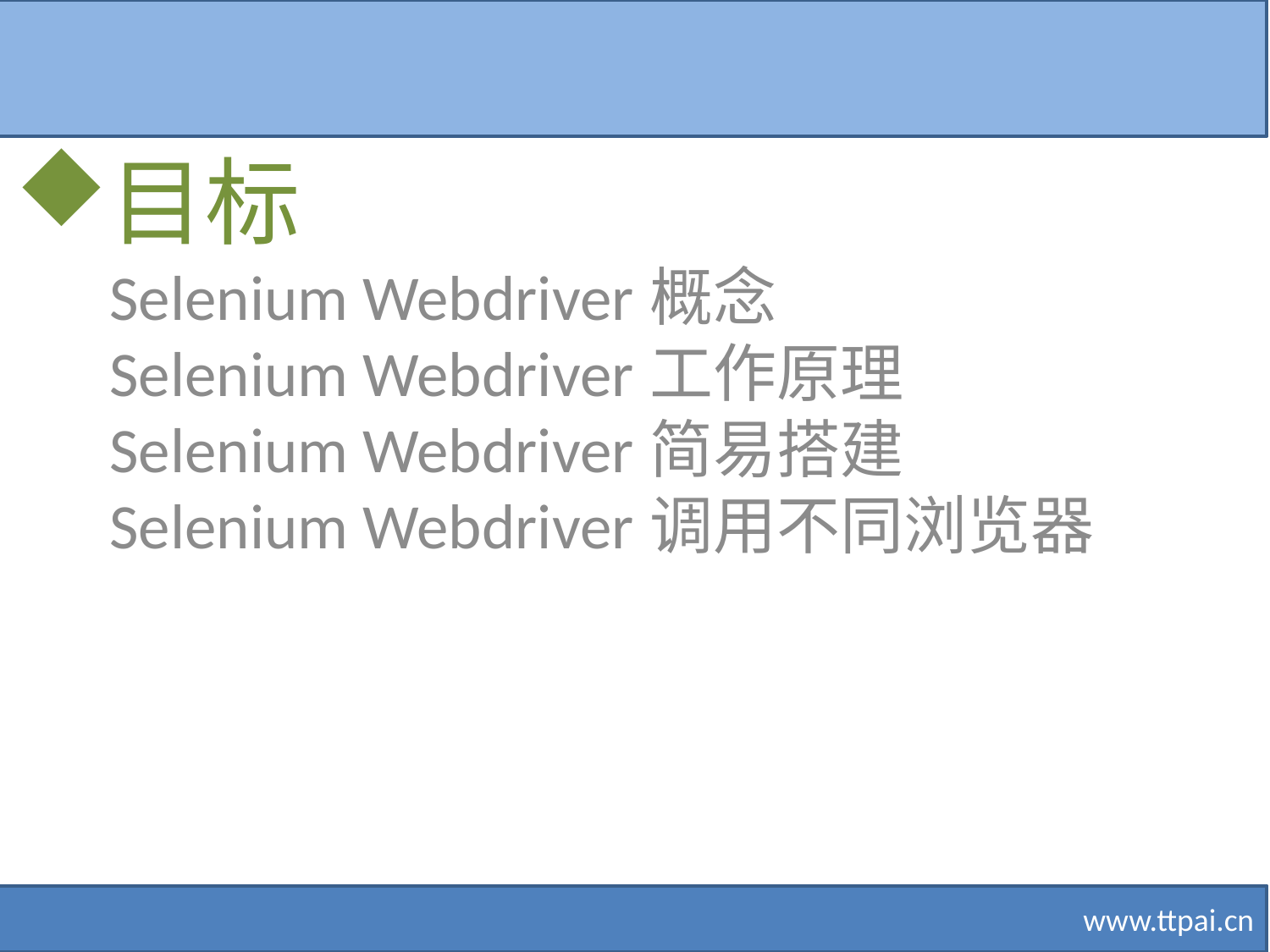

目标
Selenium Webdriver概念
Selenium Webdriver工作原理
Selenium Webdriver简易搭建
Selenium Webdriver调用不同浏览器
www.ttpai.cn
#